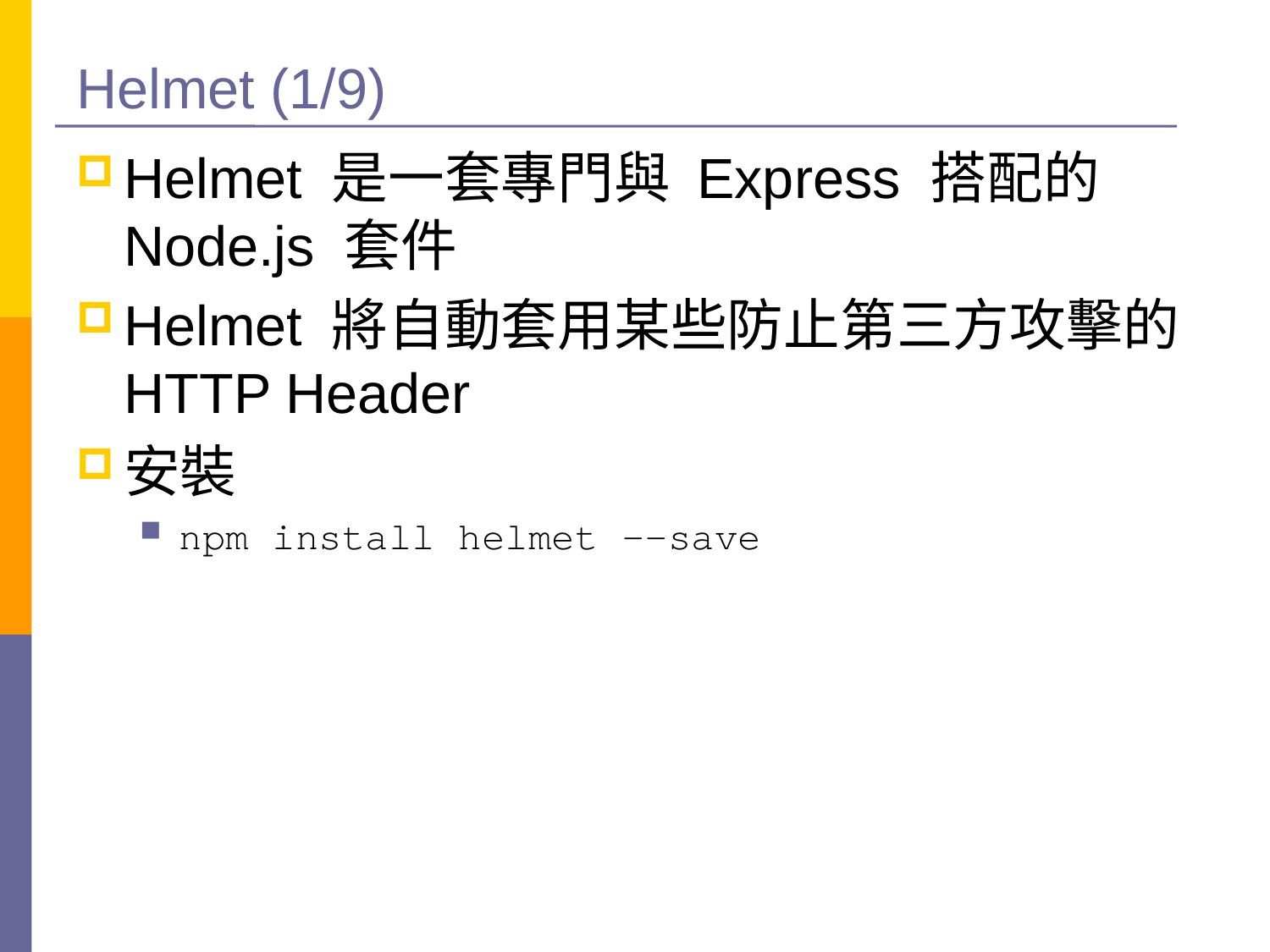

# Helmet (1/9)
Helmet 是一套專門與 Express 搭配的 Node.js 套件
Helmet 將自動套用某些防止第三方攻擊的 HTTP Header
安裝
npm install helmet --save